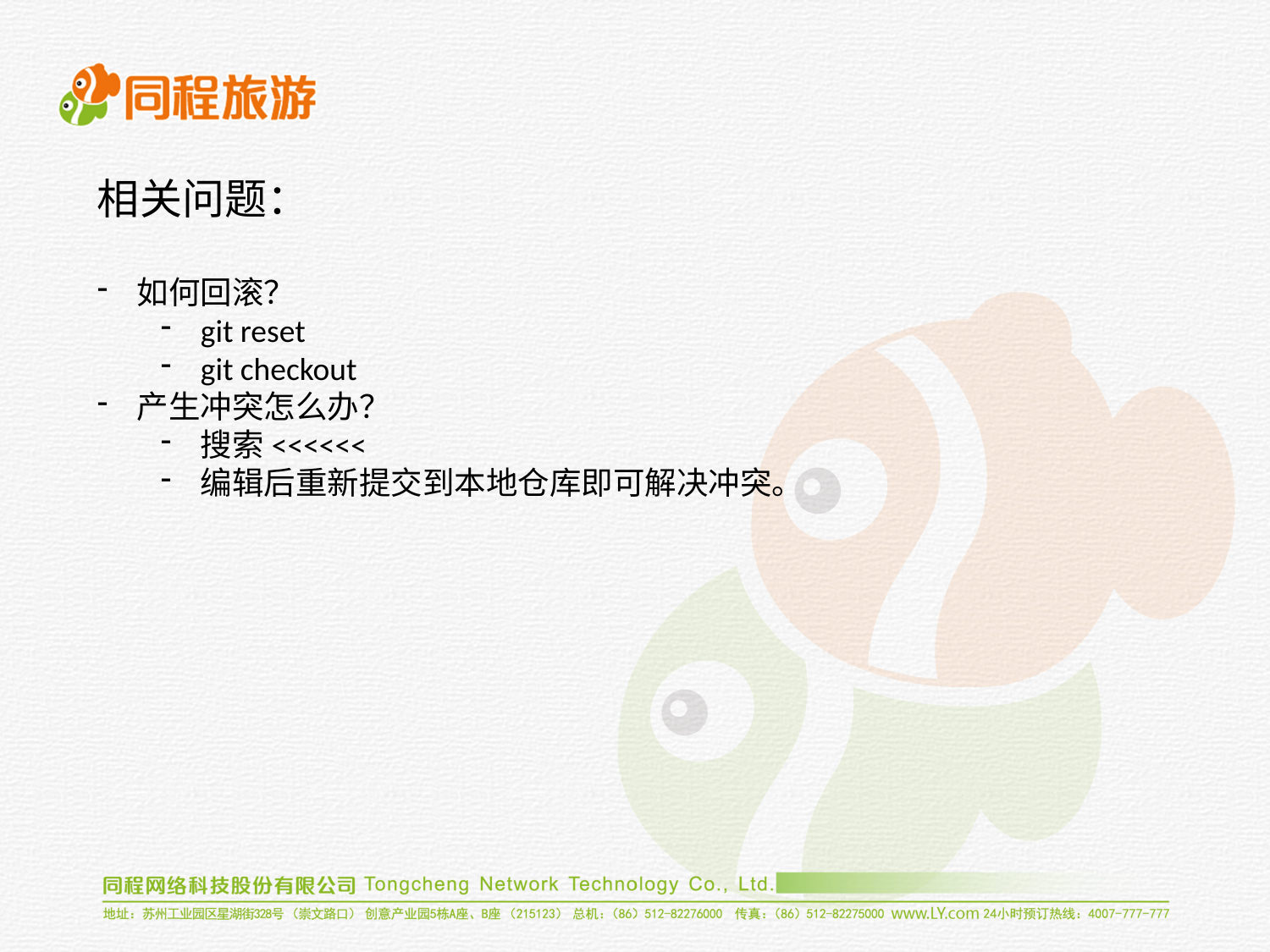

相关问题：
如何回滚？
git reset
git checkout
产生冲突怎么办？
搜索<<<<<<
编辑后重新提交到本地仓库即可解决冲突。